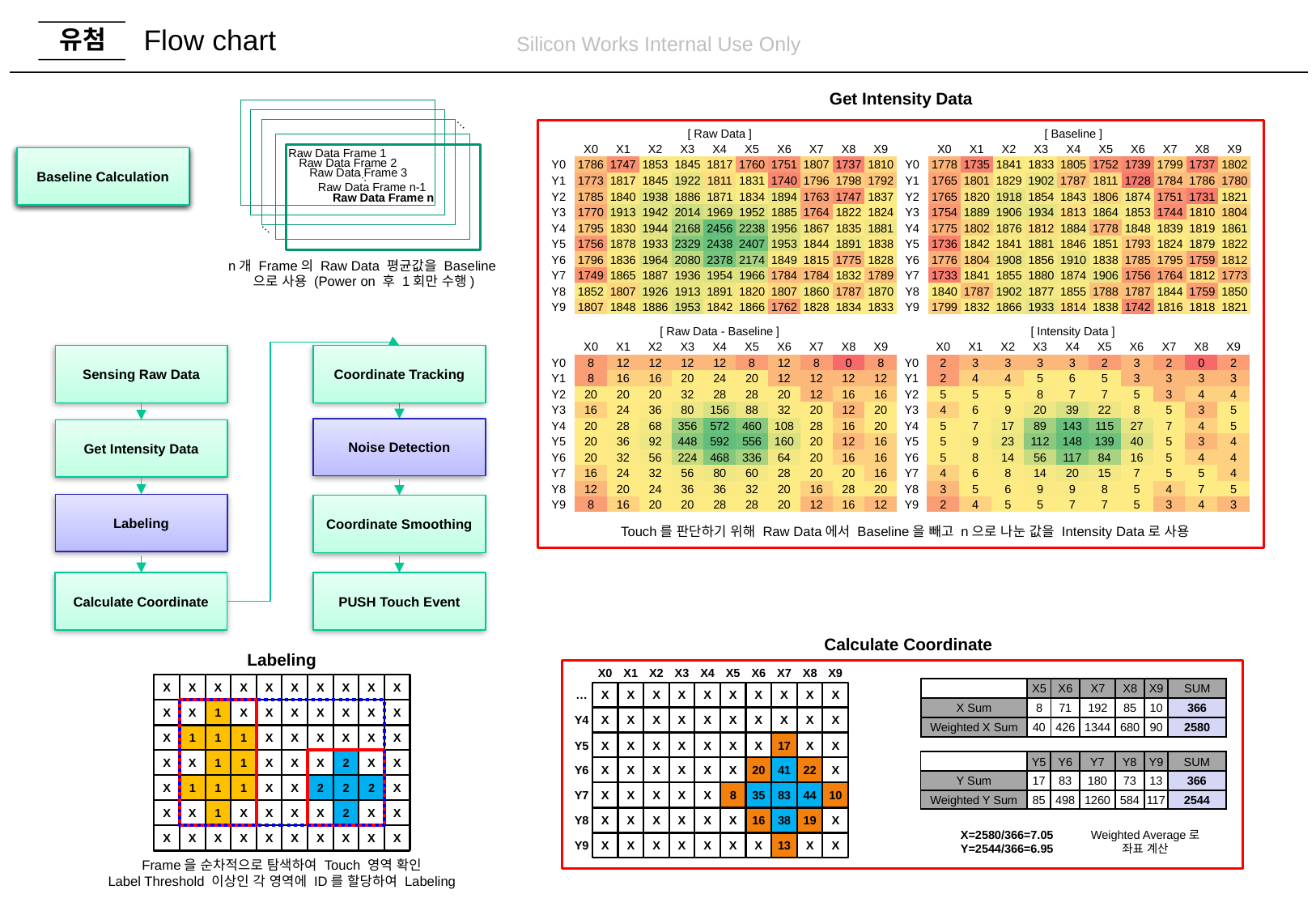

# Flow chart

Get Intensity Data

Raw Data Frame 1
Raw Data Frame 2
…
Raw Data Frame 3
Raw Data Frame n-1
Raw Data Frame n
…
…
n개 Frame의 Raw Data 평균값을 Baseline으로 사용 (Power on 후 1회만 수행)

| [ Raw Data ] |  |  |  |  |  |  |  |  |  |  |
| --- | --- | --- | --- | --- | --- | --- | --- | --- | --- | --- |
|  | X0 | X1 | X2 | X3 | X4 | X5 | X6 | X7 | X8 | X9 |
| Y0 | 1786 | 1747 | 1853 | 1845 | 1817 | 1760 | 1751 | 1807 | 1737 | 1810 |
| Y1 | 1773 | 1817 | 1845 | 1922 | 1811 | 1831 | 1740 | 1796 | 1798 | 1792 |
| Y2 | 1785 | 1840 | 1938 | 1886 | 1871 | 1834 | 1894 | 1763 | 1747 | 1837 |
| Y3 | 1770 | 1913 | 1942 | 2014 | 1969 | 1952 | 1885 | 1764 | 1822 | 1824 |
| Y4 | 1795 | 1830 | 1944 | 2168 | 2456 | 2238 | 1956 | 1867 | 1835 | 1881 |
| Y5 | 1756 | 1878 | 1933 | 2329 | 2438 | 2407 | 1953 | 1844 | 1891 | 1838 |
| Y6 | 1796 | 1836 | 1964 | 2080 | 2378 | 2174 | 1849 | 1815 | 1775 | 1828 |
| Y7 | 1749 | 1865 | 1887 | 1936 | 1954 | 1966 | 1784 | 1784 | 1832 | 1789 |
| Y8 | 1852 | 1807 | 1926 | 1913 | 1891 | 1820 | 1807 | 1860 | 1787 | 1870 |
| Y9 | 1807 | 1848 | 1886 | 1953 | 1842 | 1866 | 1762 | 1828 | 1834 | 1833 |
| [ Baseline ] |  |  |  |  |  |  |  |  |  |  |
| --- | --- | --- | --- | --- | --- | --- | --- | --- | --- | --- |
|  | X0 | X1 | X2 | X3 | X4 | X5 | X6 | X7 | X8 | X9 |
| Y0 | 1778 | 1735 | 1841 | 1833 | 1805 | 1752 | 1739 | 1799 | 1737 | 1802 |
| Y1 | 1765 | 1801 | 1829 | 1902 | 1787 | 1811 | 1728 | 1784 | 1786 | 1780 |
| Y2 | 1765 | 1820 | 1918 | 1854 | 1843 | 1806 | 1874 | 1751 | 1731 | 1821 |
| Y3 | 1754 | 1889 | 1906 | 1934 | 1813 | 1864 | 1853 | 1744 | 1810 | 1804 |
| Y4 | 1775 | 1802 | 1876 | 1812 | 1884 | 1778 | 1848 | 1839 | 1819 | 1861 |
| Y5 | 1736 | 1842 | 1841 | 1881 | 1846 | 1851 | 1793 | 1824 | 1879 | 1822 |
| Y6 | 1776 | 1804 | 1908 | 1856 | 1910 | 1838 | 1785 | 1795 | 1759 | 1812 |
| Y7 | 1733 | 1841 | 1855 | 1880 | 1874 | 1906 | 1756 | 1764 | 1812 | 1773 |
| Y8 | 1840 | 1787 | 1902 | 1877 | 1855 | 1788 | 1787 | 1844 | 1759 | 1850 |
| Y9 | 1799 | 1832 | 1866 | 1933 | 1814 | 1838 | 1742 | 1816 | 1818 | 1821 |
Baseline Calculation
Baseline Calculation
Baseline Calculation
| [ Raw Data - Baseline ] |  |  |  |  |  |  |  |  |  |  |
| --- | --- | --- | --- | --- | --- | --- | --- | --- | --- | --- |
|  | X0 | X1 | X2 | X3 | X4 | X5 | X6 | X7 | X8 | X9 |
| Y0 | 8 | 12 | 12 | 12 | 12 | 8 | 12 | 8 | 0 | 8 |
| Y1 | 8 | 16 | 16 | 20 | 24 | 20 | 12 | 12 | 12 | 12 |
| Y2 | 20 | 20 | 20 | 32 | 28 | 28 | 20 | 12 | 16 | 16 |
| Y3 | 16 | 24 | 36 | 80 | 156 | 88 | 32 | 20 | 12 | 20 |
| Y4 | 20 | 28 | 68 | 356 | 572 | 460 | 108 | 28 | 16 | 20 |
| Y5 | 20 | 36 | 92 | 448 | 592 | 556 | 160 | 20 | 12 | 16 |
| Y6 | 20 | 32 | 56 | 224 | 468 | 336 | 64 | 20 | 16 | 16 |
| Y7 | 16 | 24 | 32 | 56 | 80 | 60 | 28 | 20 | 20 | 16 |
| Y8 | 12 | 20 | 24 | 36 | 36 | 32 | 20 | 16 | 28 | 20 |
| Y9 | 8 | 16 | 20 | 20 | 28 | 28 | 20 | 12 | 16 | 12 |
| [ Intensity Data ] |  |  |  |  |  |  |  |  |  |  |
| --- | --- | --- | --- | --- | --- | --- | --- | --- | --- | --- |
|  | X0 | X1 | X2 | X3 | X4 | X5 | X6 | X7 | X8 | X9 |
| Y0 | 2 | 3 | 3 | 3 | 3 | 2 | 3 | 2 | 0 | 2 |
| Y1 | 2 | 4 | 4 | 5 | 6 | 5 | 3 | 3 | 3 | 3 |
| Y2 | 5 | 5 | 5 | 8 | 7 | 7 | 5 | 3 | 4 | 4 |
| Y3 | 4 | 6 | 9 | 20 | 39 | 22 | 8 | 5 | 3 | 5 |
| Y4 | 5 | 7 | 17 | 89 | 143 | 115 | 27 | 7 | 4 | 5 |
| Y5 | 5 | 9 | 23 | 112 | 148 | 139 | 40 | 5 | 3 | 4 |
| Y6 | 5 | 8 | 14 | 56 | 117 | 84 | 16 | 5 | 4 | 4 |
| Y7 | 4 | 6 | 8 | 14 | 20 | 15 | 7 | 5 | 5 | 4 |
| Y8 | 3 | 5 | 6 | 9 | 9 | 8 | 5 | 4 | 7 | 5 |
| Y9 | 2 | 4 | 5 | 5 | 7 | 7 | 5 | 3 | 4 | 3 |
Sensing Raw Data
Coordinate Tracking
Noise Detection
Get Intensity Data
Labeling
Coordinate Smoothing
Touch를 판단하기 위해 Raw Data에서 Baseline을 빼고 n으로 나눈 값을 Intensity Data로 사용
PUSH Touch Event
Calculate Coordinate
Calculate Coordinate
Labeling
X0
X1
X2
X3
X4
X5
X6
X7
X8
X9
…
X
X
X
X
X
X
X
X
X
X
Y4
X
X
X
X
X
X
X
X
X
X
Y5
X
X
X
X
X
X
X
17
X
X
Y6
X
X
X
X
X
X
20
41
22
X
Y7
X
X
X
X
X
8
35
83
44
10
Y8
X
X
X
X
X
X
16
38
19
X
Y9
X
X
X
X
X
X
X
13
X
X

X
X
X
X
X
X
X
X
X
X
X
X
1
X
X
X
X
X
X
X
X
1
1
1
X
X
X
X
X
X
X
X
1
1
X
X
X
2
X
X
X
1
1
1
X
X
2
2
2
X
X
X
1
X
X
X
X
2
X
X
X
X
X
X
X
X
X
X
X
X

X
X
X
X
X
X
X
X
X
X
X
X
39
X
X
X
X
X
X
X
X
32
98
43
X
X
X
X
X
X
X
22
84
35
X
X
X
41
X
X
X
28
93
39
X
X
35
83
44
X
X
X
36
X
X
X
X
38
X
X
X
X
X
X
X
X
X
X
X
X
|  | X5 | X6 | X7 | X8 | X9 | SUM |
| --- | --- | --- | --- | --- | --- | --- |
| X Sum | 8 | 71 | 192 | 85 | 10 | 366 |
| Weighted X Sum | 40 | 426 | 1344 | 680 | 90 | 2580 |
|  | Y5 | Y6 | Y7 | Y8 | Y9 | SUM |
| --- | --- | --- | --- | --- | --- | --- |
| Y Sum | 17 | 83 | 180 | 73 | 13 | 366 |
| Weighted Y Sum | 85 | 498 | 1260 | 584 | 117 | 2544 |
X=2580/366=7.05
Y=2544/366=6.95
Weighted Average로 좌표 계산
Frame을 순차적으로 탐색하여 Touch 영역 확인
Label Threshold 이상인 각 영역에 ID를 할당하여 Labeling